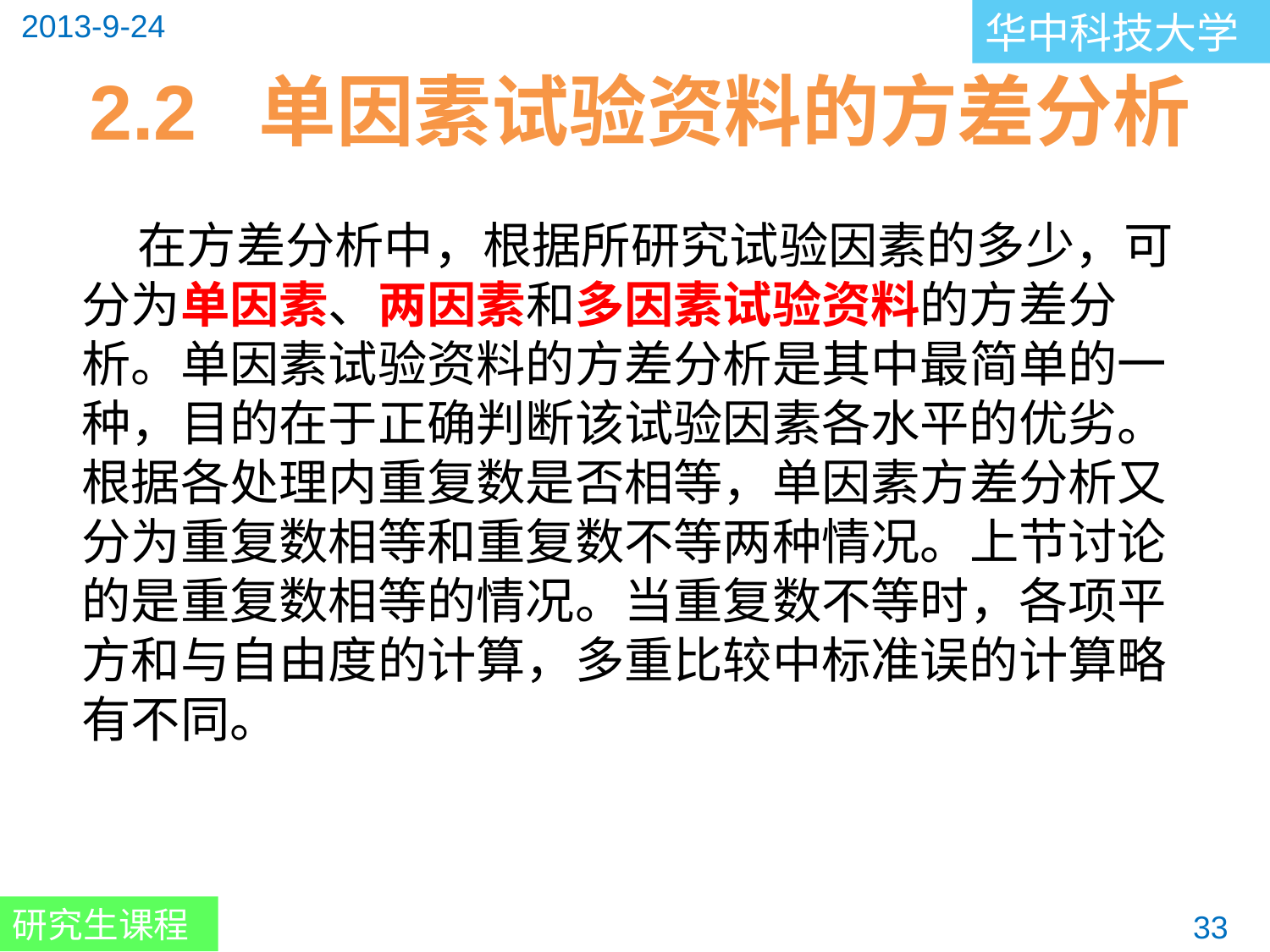

2.2  单因素试验资料的方差分析
    在方差分析中，根据所研究试验因素的多少，可分为单因素、两因素和多因素试验资料的方差分析。单因素试验资料的方差分析是其中最简单的一种，目的在于正确判断该试验因素各水平的优劣。根据各处理内重复数是否相等，单因素方差分析又分为重复数相等和重复数不等两种情况。上节讨论的是重复数相等的情况。当重复数不等时，各项平方和与自由度的计算，多重比较中标准误的计算略有不同。